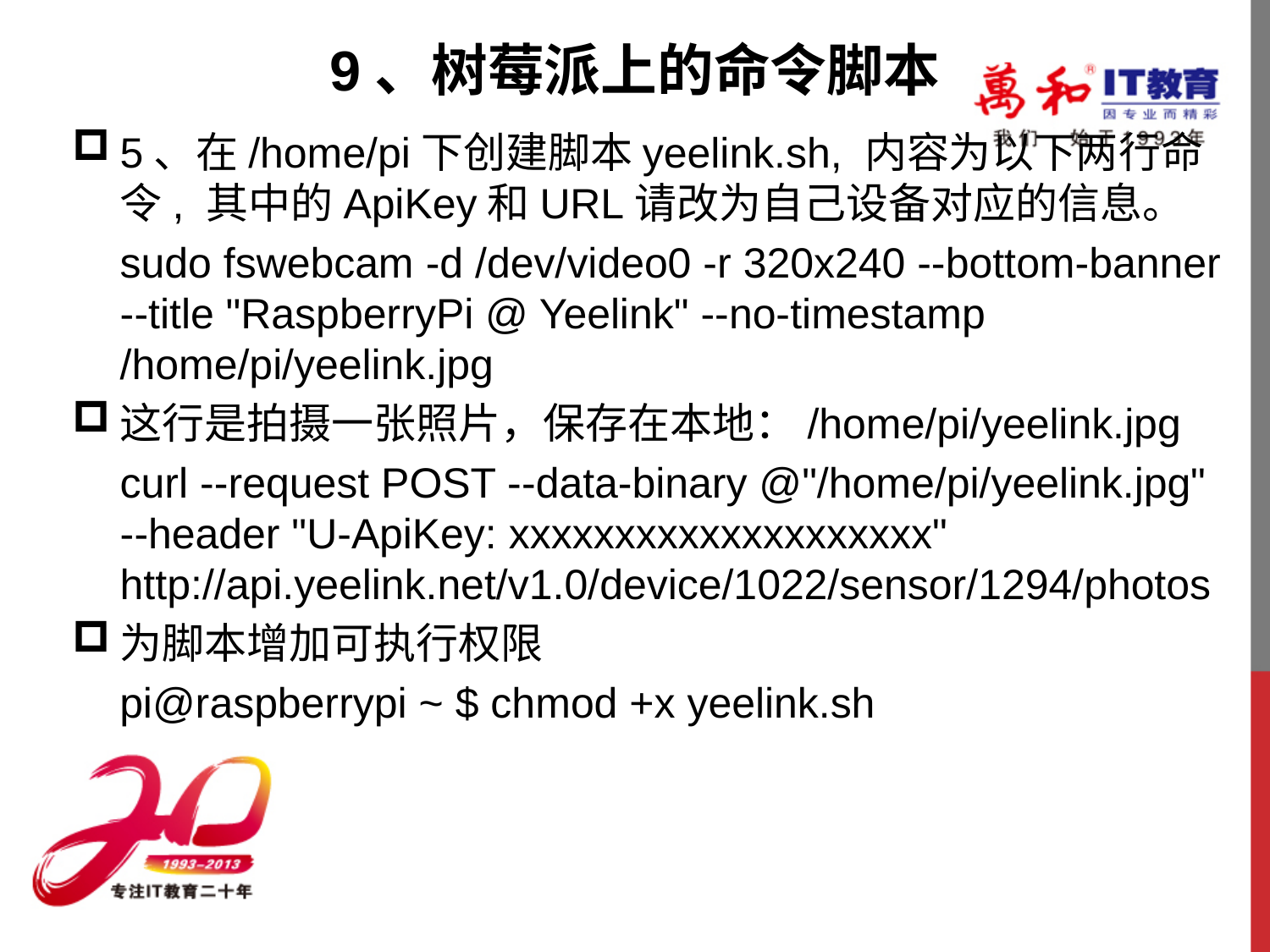

# 9、树莓派上的命令脚本
5、在/home/pi下创建脚本yeelink.sh, 内容为以下两行命令, 其中的ApiKey和URL请改为自己设备对应的信息。
	sudo fswebcam -d /dev/video0 -r 320x240 --bottom-banner --title "RaspberryPi @ Yeelink" --no-timestamp /home/pi/yeelink.jpg
这行是拍摄一张照片，保存在本地：/home/pi/yeelink.jpg
	curl --request POST --data-binary @"/home/pi/yeelink.jpg" --header "U-ApiKey: xxxxxxxxxxxxxxxxxxxx" http://api.yeelink.net/v1.0/device/1022/sensor/1294/photos
为脚本增加可执行权限
    pi@raspberrypi ~ $ chmod +x yeelink.sh